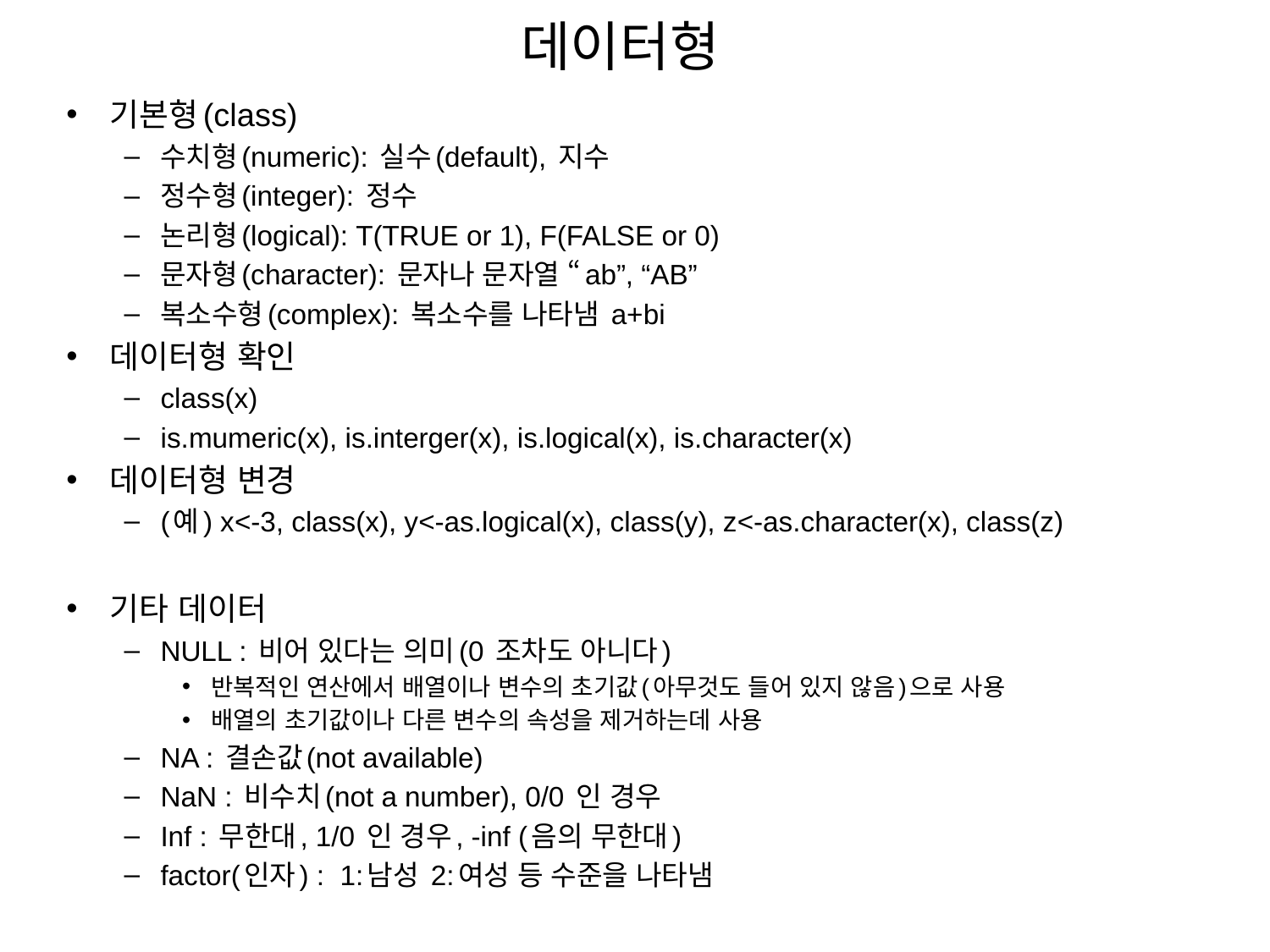

# 데이터형
기본형(class)
수치형(numeric): 실수(default), 지수
정수형(integer): 정수
논리형(logical): T(TRUE or 1), F(FALSE or 0)
문자형(character): 문자나 문자열 “ab”, “AB”
복소수형(complex): 복소수를 나타냄 a+bi
데이터형 확인
class(x)
is.mumeric(x), is.interger(x), is.logical(x), is.character(x)
데이터형 변경
(예) x<-3, class(x), y<-as.logical(x), class(y), z<-as.character(x), class(z)

기타 데이터
NULL : 비어 있다는 의미(0 조차도 아니다)
반복적인 연산에서 배열이나 변수의 초기값(아무것도 들어 있지 않음)으로 사용
배열의 초기값이나 다른 변수의 속성을 제거하는데 사용
NA : 결손값(not available)
NaN : 비수치(not a number), 0/0 인 경우
Inf : 무한대, 1/0 인 경우, -inf (음의 무한대)
factor(인자) :  1:남성 2:여성 등 수준을 나타냄